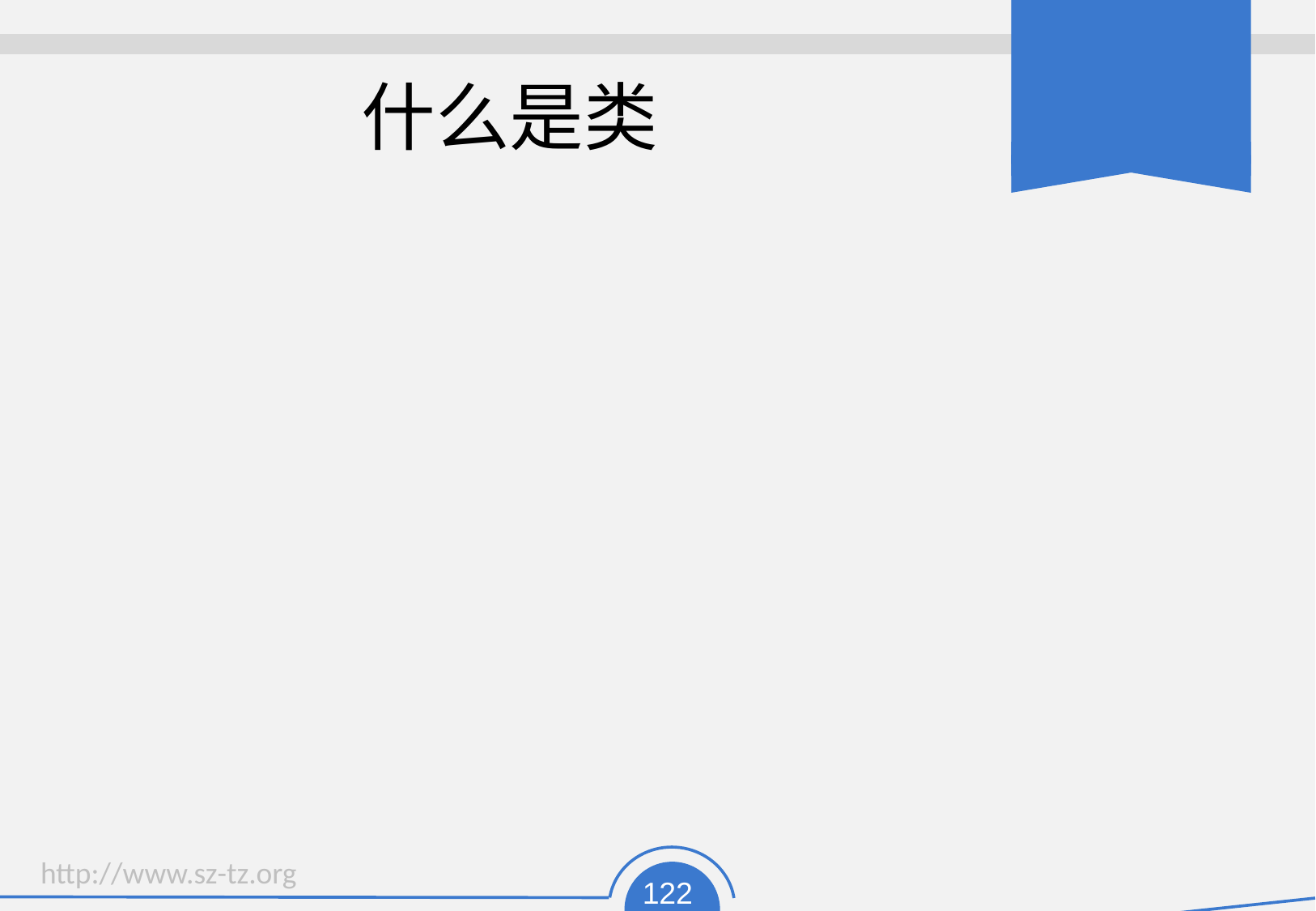

# 什么是类
类（Class）— 抽象的数据类型，用来描述某一类具有相同特性的对象。

          类是一种复杂的数据类型，它是将不同类型的数据和与这些数据相关的操
作封装在一起的集合体。这有点像C语言中的结构，唯一不同的就是结构没有定
义所说的“数据相关的操作”，“数据相关的操作”就是我们平常经常看到的“方法”
，因此，类具有更高的抽象性，类中的数据具有隐藏性，类还具有封装性